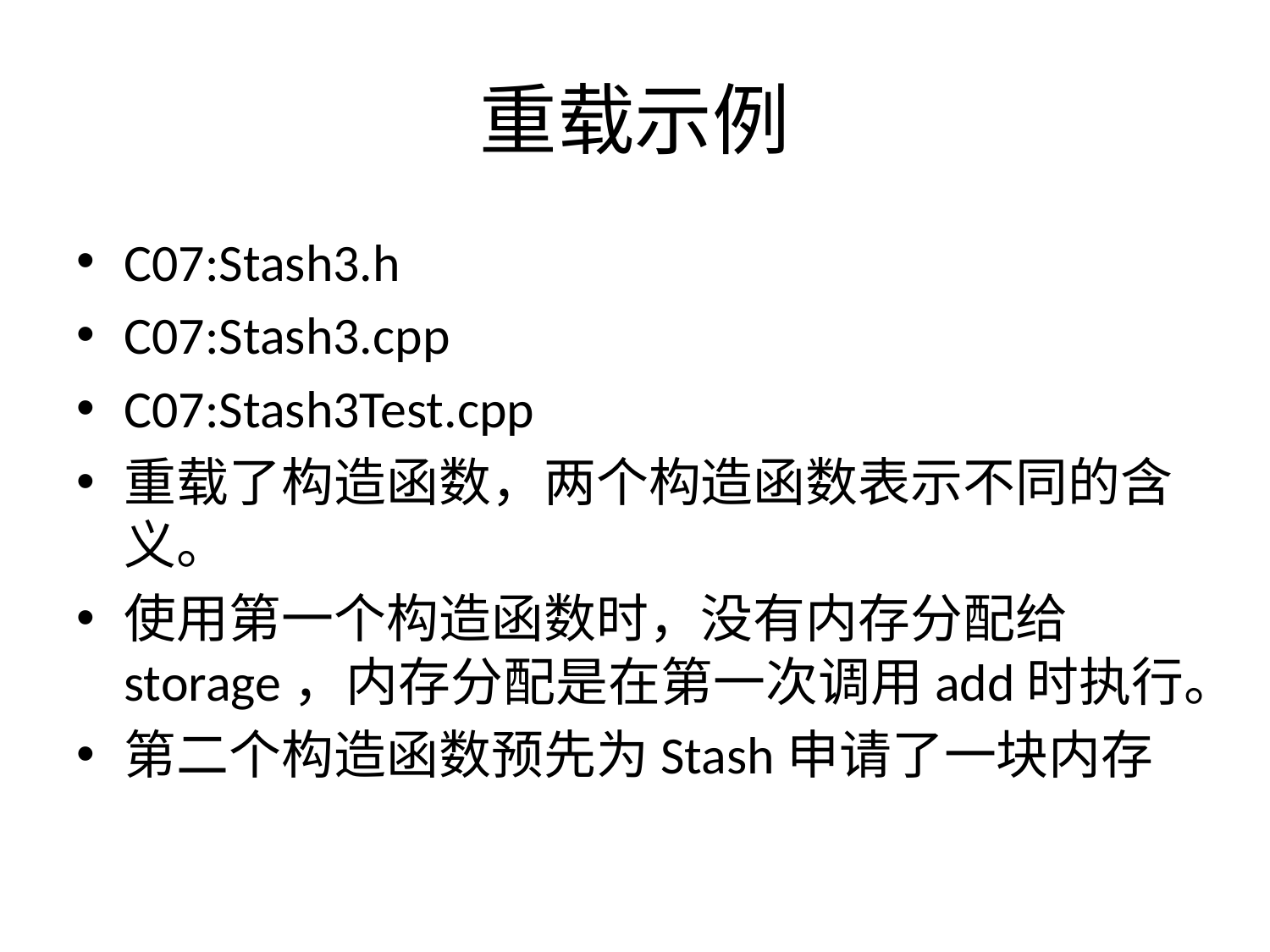

# 重载示例
C07:Stash3.h
C07:Stash3.cpp
C07:Stash3Test.cpp
重载了构造函数，两个构造函数表示不同的含义。
使用第一个构造函数时，没有内存分配给storage，内存分配是在第一次调用add时执行。
第二个构造函数预先为Stash申请了一块内存